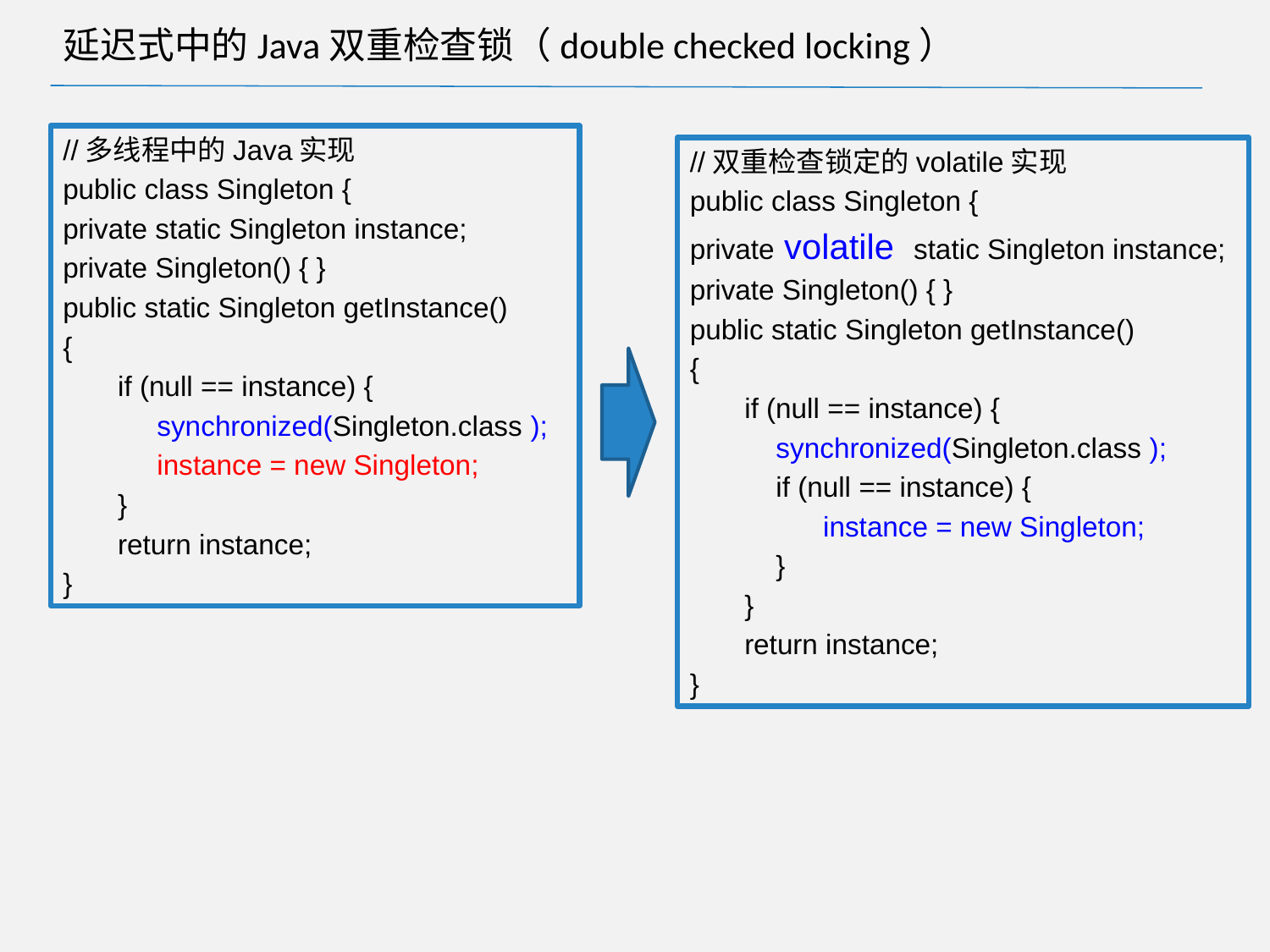

# 延迟式中的Java双重检查锁（double checked locking）
//多线程中的Java实现
public class Singleton {
private static Singleton instance;
private Singleton() { }
public static Singleton getInstance()
{
       if (null == instance) {
            synchronized(Singleton.class );
            instance = new Singleton;
       }
       return instance;
}
//双重检查锁定的volatile实现
public class Singleton {
private volatile  static Singleton instance;
private Singleton() { }
public static Singleton getInstance()
{
       if (null == instance) {
           synchronized(Singleton.class );
           if (null == instance) {
                 instance = new Singleton;
           }
       }
       return instance;
}